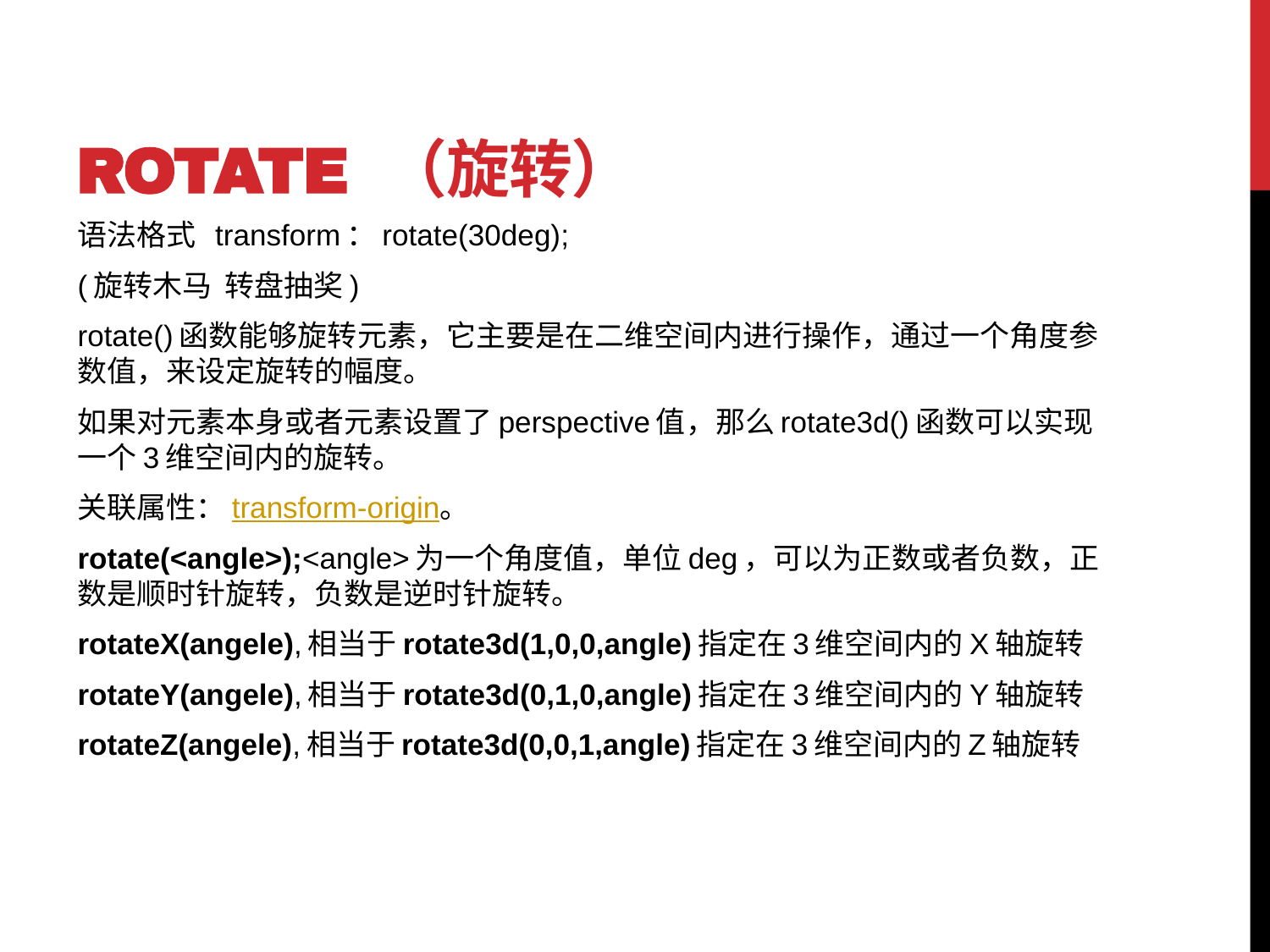

# rotate （旋转）
语法格式  transform：rotate(30deg);
(旋转木马  转盘抽奖)
rotate()函数能够旋转元素，它主要是在二维空间内进行操作，通过一个角度参数值，来设定旋转的幅度。
如果对元素本身或者元素设置了perspective值，那么rotate3d()函数可以实现一个3维空间内的旋转。
关联属性：transform-origin。
rotate(<angle>);<angle>为一个角度值，单位deg，可以为正数或者负数，正数是顺时针旋转，负数是逆时针旋转。
rotateX(angele),相当于rotate3d(1,0,0,angle)指定在3维空间内的X轴旋转
rotateY(angele),相当于rotate3d(0,1,0,angle)指定在3维空间内的Y轴旋转
rotateZ(angele),相当于rotate3d(0,0,1,angle)指定在3维空间内的Z轴旋转